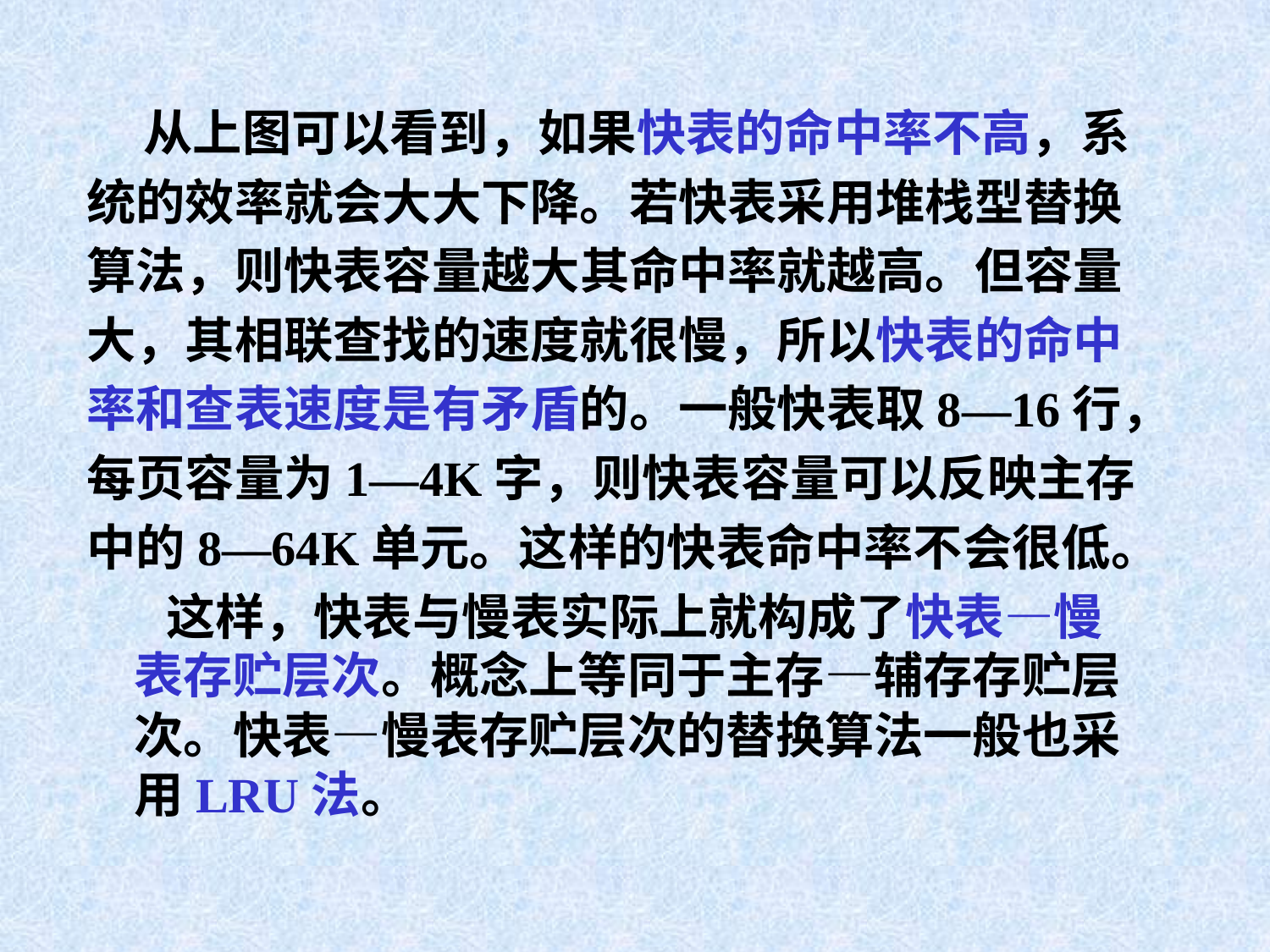

从上图可以看到，如果快表的命中率不高，系
统的效率就会大大下降。若快表采用堆栈型替换
算法，则快表容量越大其命中率就越高。但容量
大，其相联查找的速度就很慢，所以快表的命中
率和查表速度是有矛盾的。一般快表取8—16行，
每页容量为1—4K字，则快表容量可以反映主存
中的8—64K单元。这样的快表命中率不会很低。
      这样，快表与慢表实际上就构成了快表—慢表存贮层次。概念上等同于主存—辅存存贮层次。快表—慢表存贮层次的替换算法一般也采用LRU法。